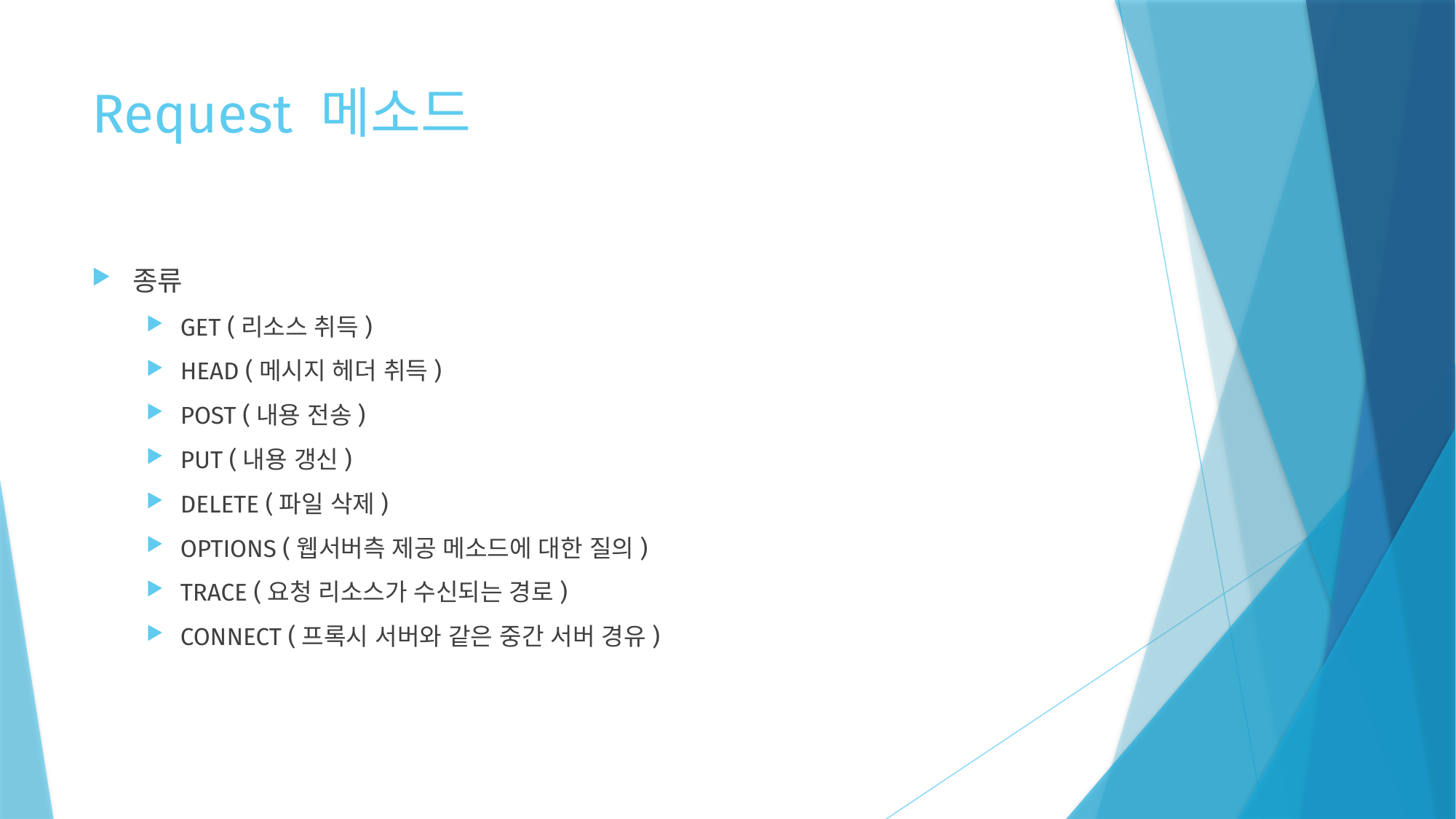

# Request 메소드
종류
GET (리소스 취득)
HEAD (메시지 헤더 취득)
POST (내용 전송)
PUT (내용 갱신)
DELETE (파일 삭제)
OPTIONS (웹서버측 제공 메소드에 대한 질의)
TRACE (요청 리소스가 수신되는 경로)
CONNECT (프록시 서버와 같은 중간 서버 경유)